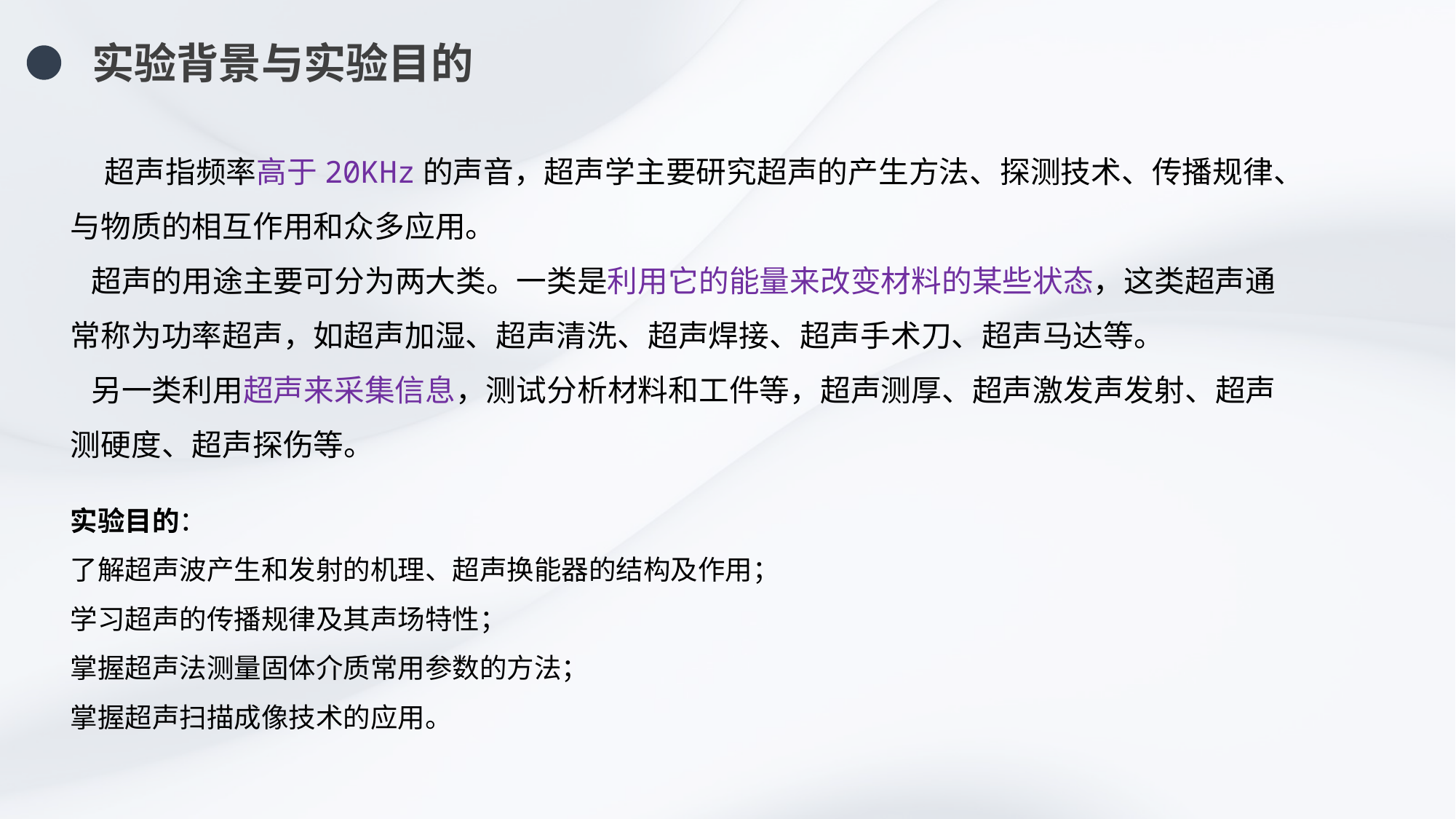

实验背景与实验目的
    超声指频率高于20KHz的声音，超声学主要研究超声的产生方法、探测技术、传播规律、与物质的相互作用和众多应用。
  超声的用途主要可分为两大类。一类是利用它的能量来改变材料的某些状态，这类超声通常称为功率超声，如超声加湿、超声清洗、超声焊接、超声手术刀、超声马达等。
  另一类利用超声来采集信息，测试分析材料和工件等，超声测厚、超声激发声发射、超声测硬度、超声探伤等。
实验目的：
了解超声波产生和发射的机理、超声换能器的结构及作用；
学习超声的传播规律及其声场特性；
掌握超声法测量固体介质常用参数的方法；
掌握超声扫描成像技术的应用。